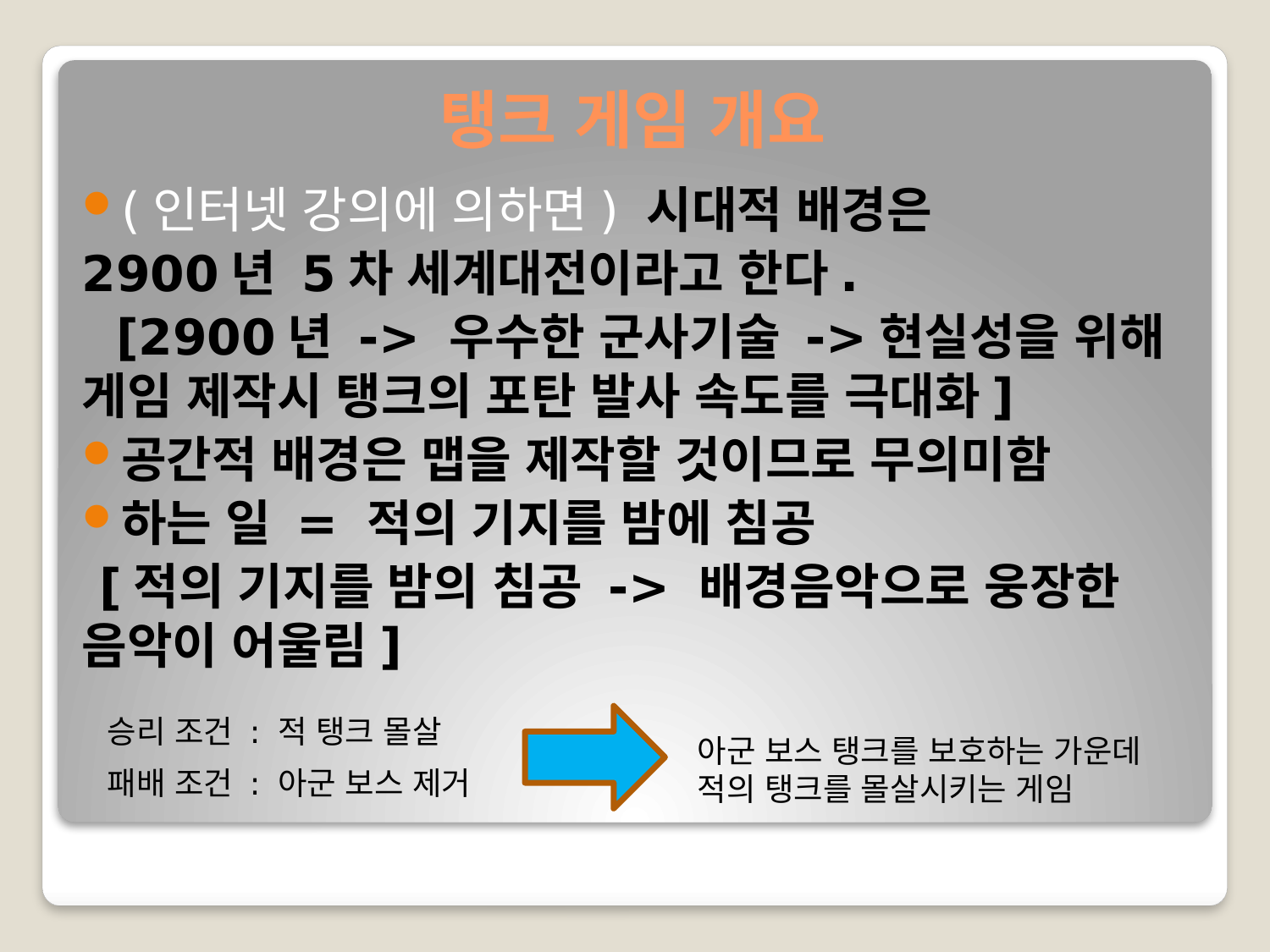

# 탱크 게임 개요
(인터넷 강의에 의하면) 시대적 배경은
2900년 5차 세계대전이라고 한다.
  [2900년 -> 우수한 군사기술 ->현실성을 위해 게임 제작시 탱크의 포탄 발사 속도를 극대화]
공간적 배경은 맵을 제작할 것이므로 무의미함
하는 일 = 적의 기지를 밤에 침공
 [적의 기지를 밤의 침공 -> 배경음악으로 웅장한  음악이 어울림]

승리 조건 : 적 탱크 몰살

아군 보스 탱크를 보호하는 가운데 적의 탱크를 몰살시키는 게임
패배 조건 : 아군 보스 제거